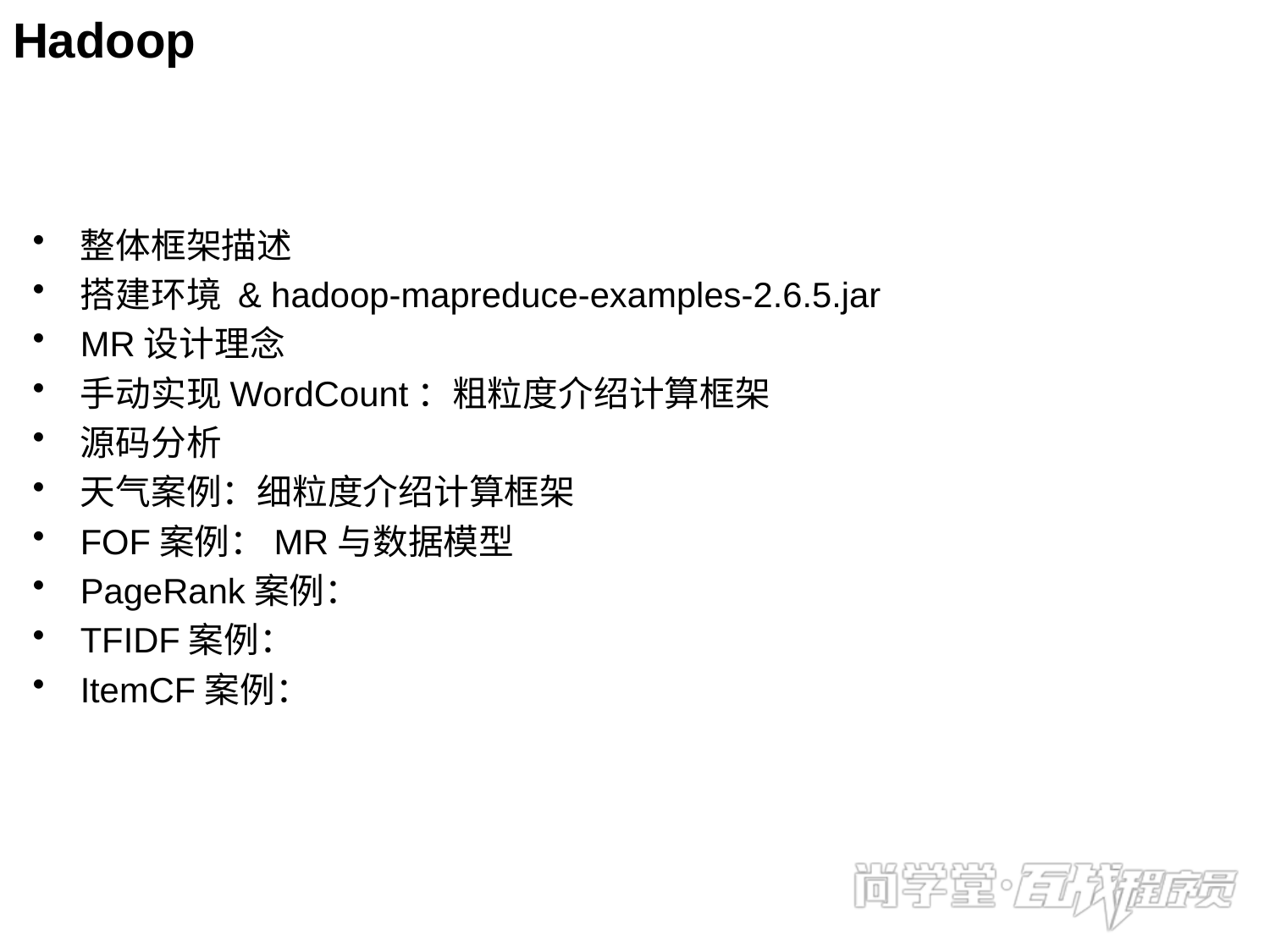

# Hadoop
整体框架描述
搭建环境 & hadoop-mapreduce-examples-2.6.5.jar
MR设计理念
手动实现WordCount：粗粒度介绍计算框架
源码分析
天气案例：细粒度介绍计算框架
FOF案例：MR与数据模型
PageRank案例：
TFIDF案例：
ItemCF案例：